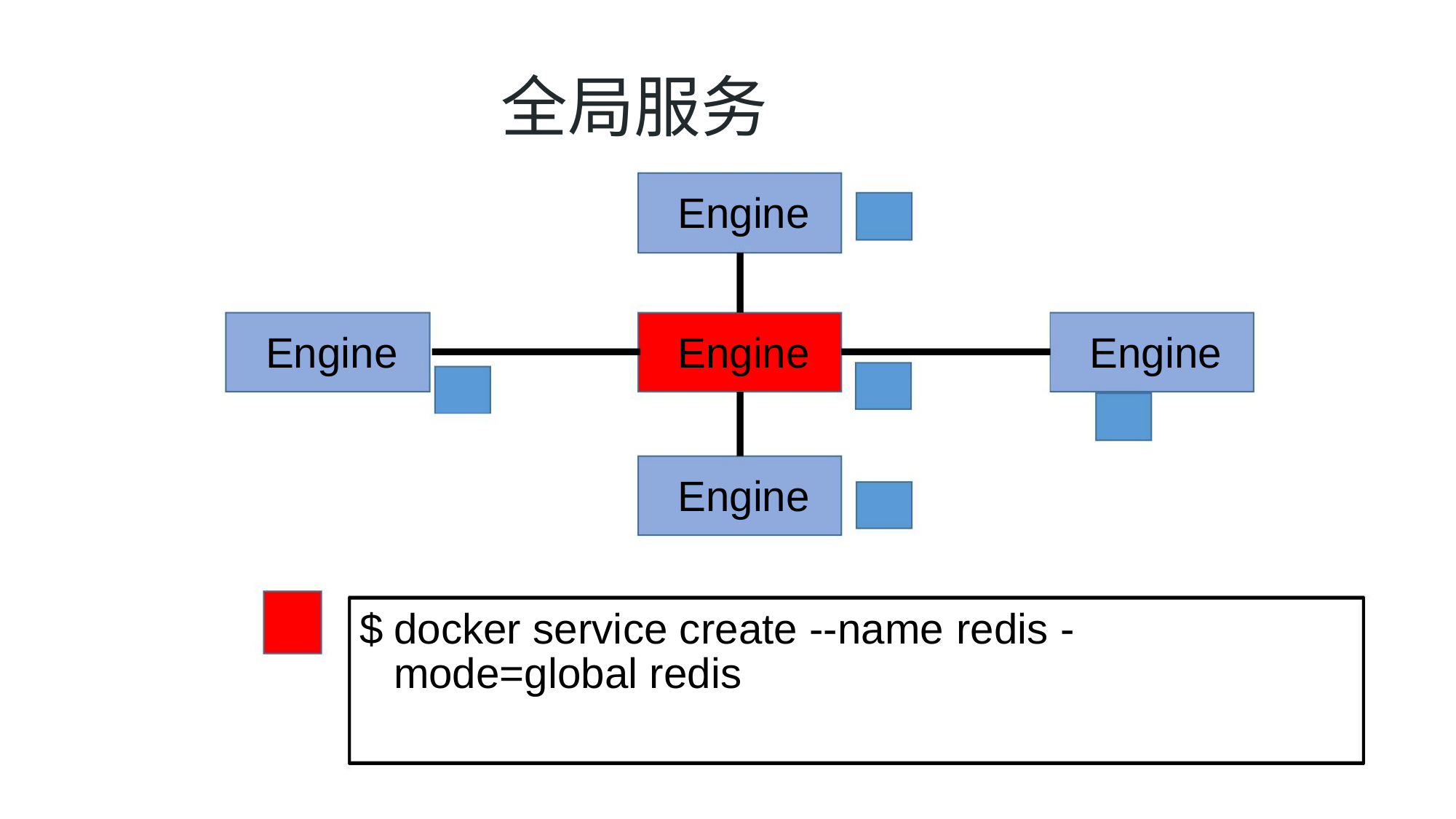

全局服务
Engine
Engine
Engine
Engine
Engine
$
docker service create --name redis -mode=global redis